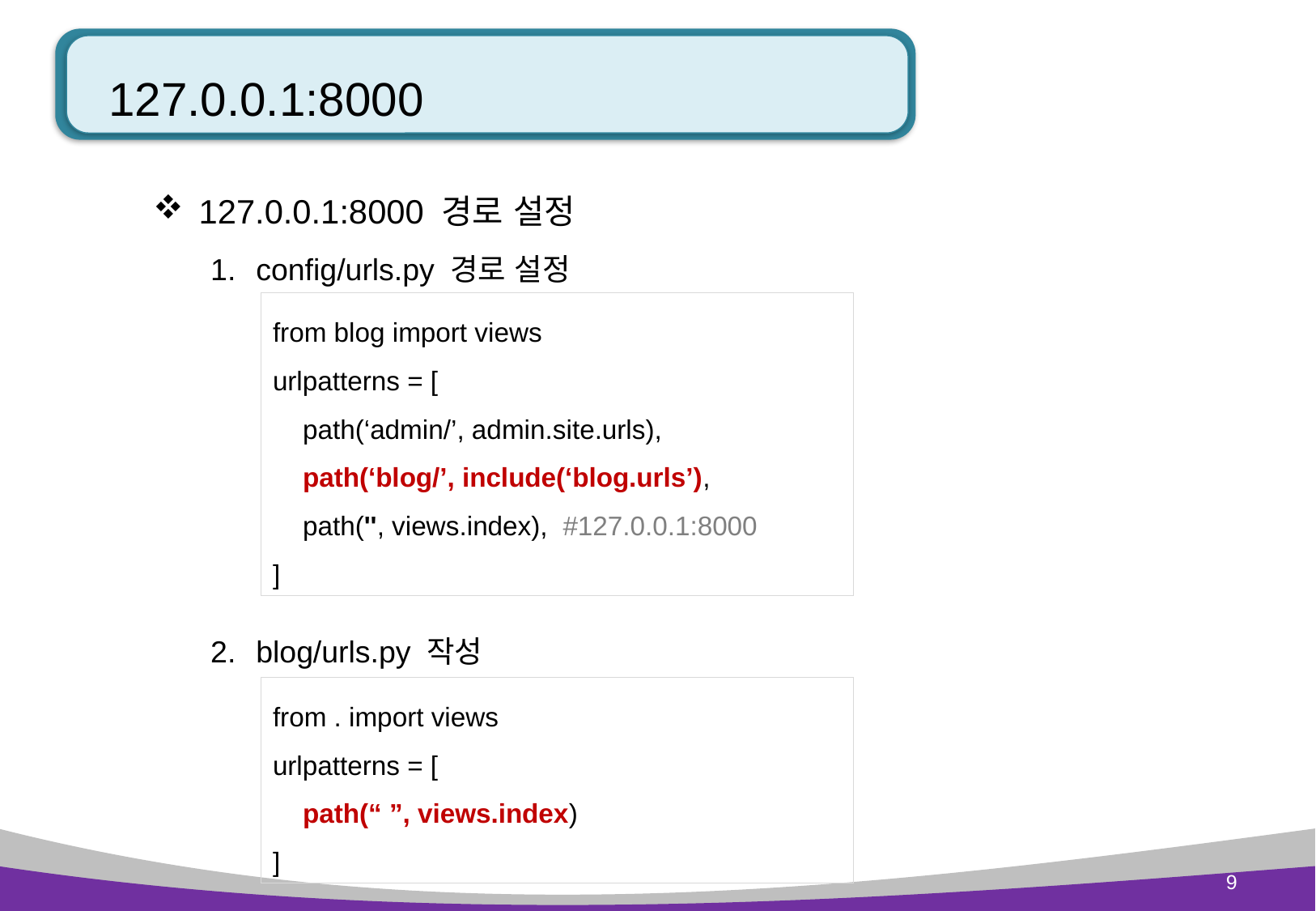

# 127.0.0.1:8000
127.0.0.1:8000 경로 설정
config/urls.py 경로 설정

blog/urls.py 작성
from blog import views
urlpatterns = [
    path(‘admin/’, admin.site.urls),
    path(‘blog/’, include(‘blog.urls’),
    path('', views.index),  #127.0.0.1:8000
]
from . import views
urlpatterns = [
    path(“ ”, views.index)
]
9